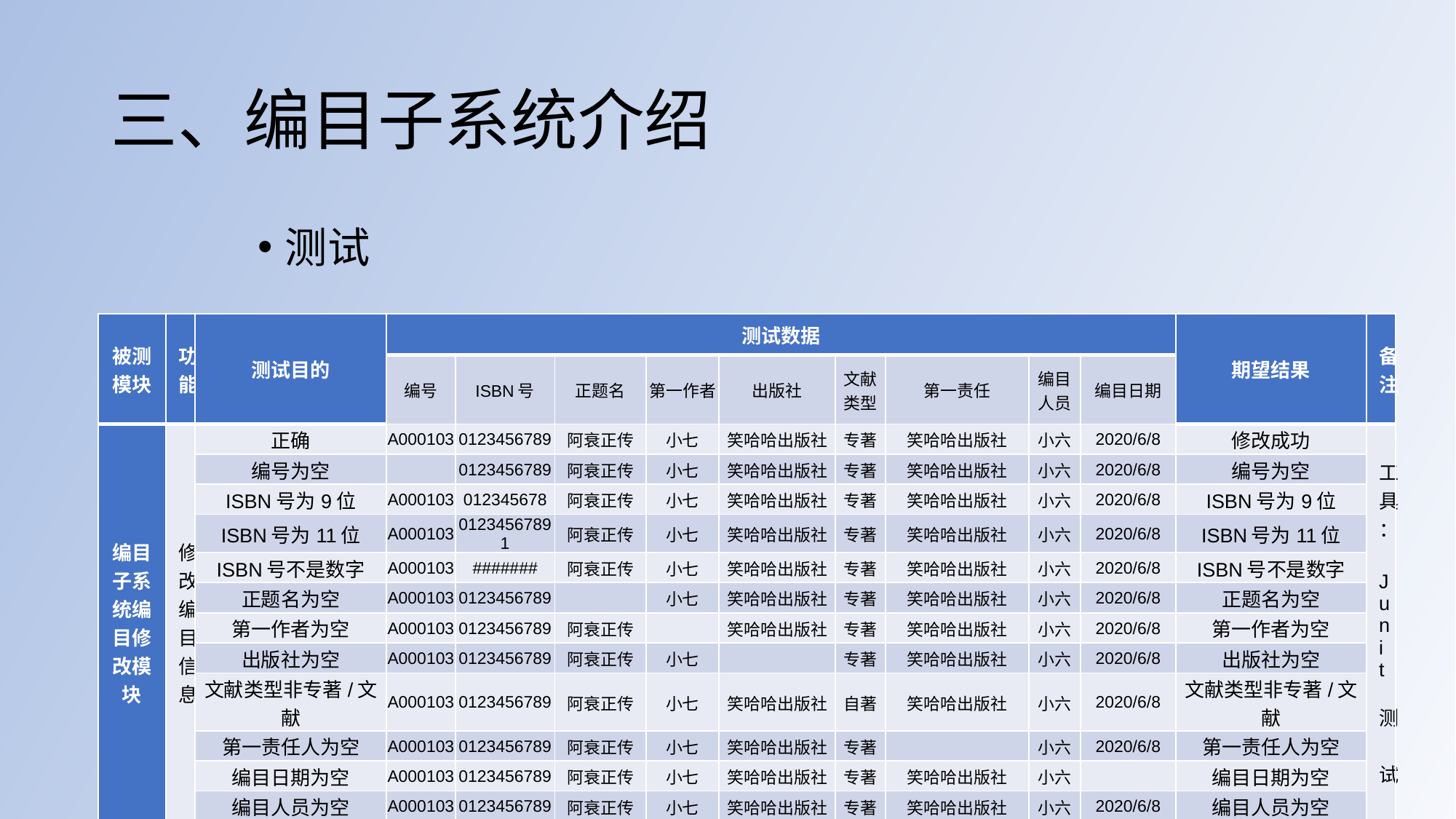

# 三、编目子系统介绍
测试
| 被测模块 | 功能 | 测试目的 | 测试数据 |  |  |  |  |  |  |  |  | 期望结果 | 备注 |
| --- | --- | --- | --- | --- | --- | --- | --- | --- | --- | --- | --- | --- | --- |
|  |  |  | 编号 | ISBN号 | 正题名 | 第一作者 | 出版社 | 文献类型 | 第一责任 | 编目人员 | 编目日期 |  |  |
| 编目子系统编目修改模块 | 修改编目信息 | 正确 | A000103 | 0123456789 | 阿衰正传 | 小七 | 笑哈哈出版社 | 专著 | 笑哈哈出版社 | 小六 | 2020/6/8 | 修改成功 | 工具： Junit 测 试 |
|  |  | 编号为空 |  | 0123456789 | 阿衰正传 | 小七 | 笑哈哈出版社 | 专著 | 笑哈哈出版社 | 小六 | 2020/6/8 | 编号为空 |  |
|  |  | ISBN号为9位 | A000103 | 012345678 | 阿衰正传 | 小七 | 笑哈哈出版社 | 专著 | 笑哈哈出版社 | 小六 | 2020/6/8 | ISBN号为9位 |  |
|  |  | ISBN号为11位 | A000103 | 01234567891 | 阿衰正传 | 小七 | 笑哈哈出版社 | 专著 | 笑哈哈出版社 | 小六 | 2020/6/8 | ISBN号为11位 |  |
|  |  | ISBN号不是数字 | A000103 | ####### | 阿衰正传 | 小七 | 笑哈哈出版社 | 专著 | 笑哈哈出版社 | 小六 | 2020/6/8 | ISBN号不是数字 |  |
|  |  | 正题名为空 | A000103 | 0123456789 |  | 小七 | 笑哈哈出版社 | 专著 | 笑哈哈出版社 | 小六 | 2020/6/8 | 正题名为空 |  |
|  |  | 第一作者为空 | A000103 | 0123456789 | 阿衰正传 |  | 笑哈哈出版社 | 专著 | 笑哈哈出版社 | 小六 | 2020/6/8 | 第一作者为空 |  |
|  |  | 出版社为空 | A000103 | 0123456789 | 阿衰正传 | 小七 |  | 专著 | 笑哈哈出版社 | 小六 | 2020/6/8 | 出版社为空 |  |
|  |  | 文献类型非专著/文献 | A000103 | 0123456789 | 阿衰正传 | 小七 | 笑哈哈出版社 | 自著 | 笑哈哈出版社 | 小六 | 2020/6/8 | 文献类型非专著/文献 |  |
|  |  | 第一责任人为空 | A000103 | 0123456789 | 阿衰正传 | 小七 | 笑哈哈出版社 | 专著 |  | 小六 | 2020/6/8 | 第一责任人为空 |  |
|  |  | 编目日期为空 | A000103 | 0123456789 | 阿衰正传 | 小七 | 笑哈哈出版社 | 专著 | 笑哈哈出版社 | 小六 |  | 编目日期为空 |  |
|  |  | 编目人员为空 | A000103 | 0123456789 | 阿衰正传 | 小七 | 笑哈哈出版社 | 专著 | 笑哈哈出版社 | 小六 | 2020/6/8 | 编目人员为空 |  |